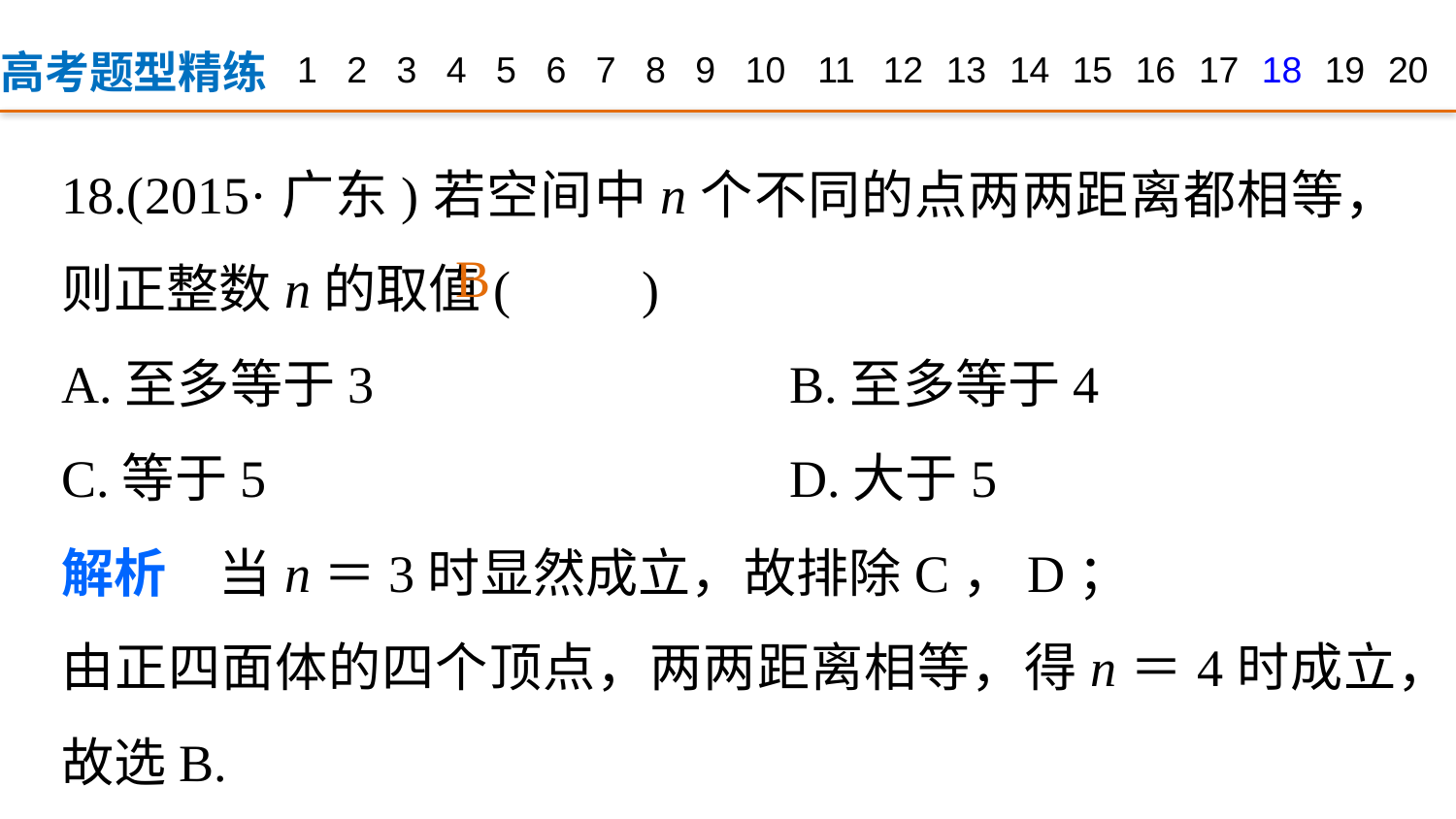

高考题型精练
1
2
3
4
5
6
7
8
9
12
13
14
15
16
17
18
19
20
10
11
18.(2015·广东)若空间中n个不同的点两两距离都相等，则正整数n的取值(　　)
A.至多等于3  			B.至多等于4
C.等于5  				D.大于5
解析　当n＝3时显然成立，故排除C，D；
由正四面体的四个顶点，两两距离相等，得n＝4时成立，故选B.
B